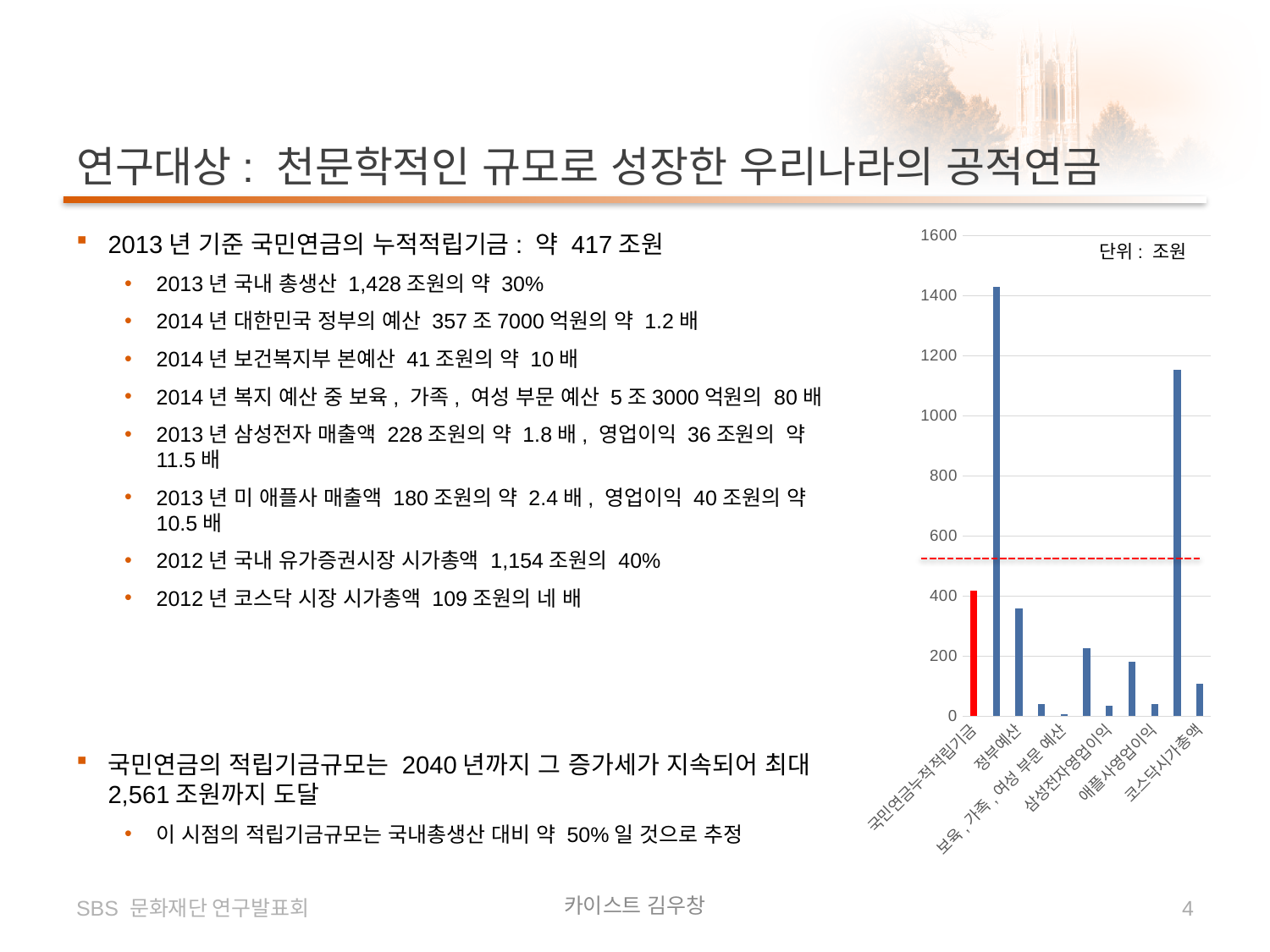

# 연구대상: 천문학적인 규모로 성장한 우리나라의 공적연금

### Chart

| Category |  |
|---|---|
| 국민연금누적적립기금 | 417.0 |
| 국내총생산 | 1428.0 |
| 정부예산 | 357.7 |
| 보건복지부 본예산 | 41.0 |
| 보육,가족,여성 부문 예산 | 5.3 |
| 삼성전자매출액 | 225.0 |
| 삼성전자영업이익 | 36.0 |
| 애플사매출액 | 180.0 |
| 애플사영업이익 | 40.0 |
| 유가증권시가총액 | 1154.0 |
| 코스닥시가총액 | 109.0 |
2013년 기준 국민연금의 누적적립기금: 약 417조원
2013년 국내 총생산 1,428조원의 약 30%
2014년 대한민국 정부의 예산 357조7000억원의 약 1.2배
2014년 보건복지부 본예산 41조원의 약 10배
2014년 복지 예산 중 보육, 가족, 여성 부문 예산 5조3000억원의 80배
2013년 삼성전자 매출액 228조원의 약 1.8배, 영업이익 36조원의  약 11.5배
2013년 미 애플사 매출액 180조원의 약 2.4배, 영업이익 40조원의 약 10.5배
2012년 국내 유가증권시장 시가총액 1,154조원의 40%
2012년 코스닥 시장 시가총액 109조원의 네 배

국민연금의 적립기금규모는 2040년까지 그 증가세가 지속되어 최대 2,561조원까지 도달
이 시점의 적립기금규모는 국내총생산 대비 약 50%일 것으로 추정

단위: 조원
SBS 문화재단 연구발표회
카이스트 김우창
4